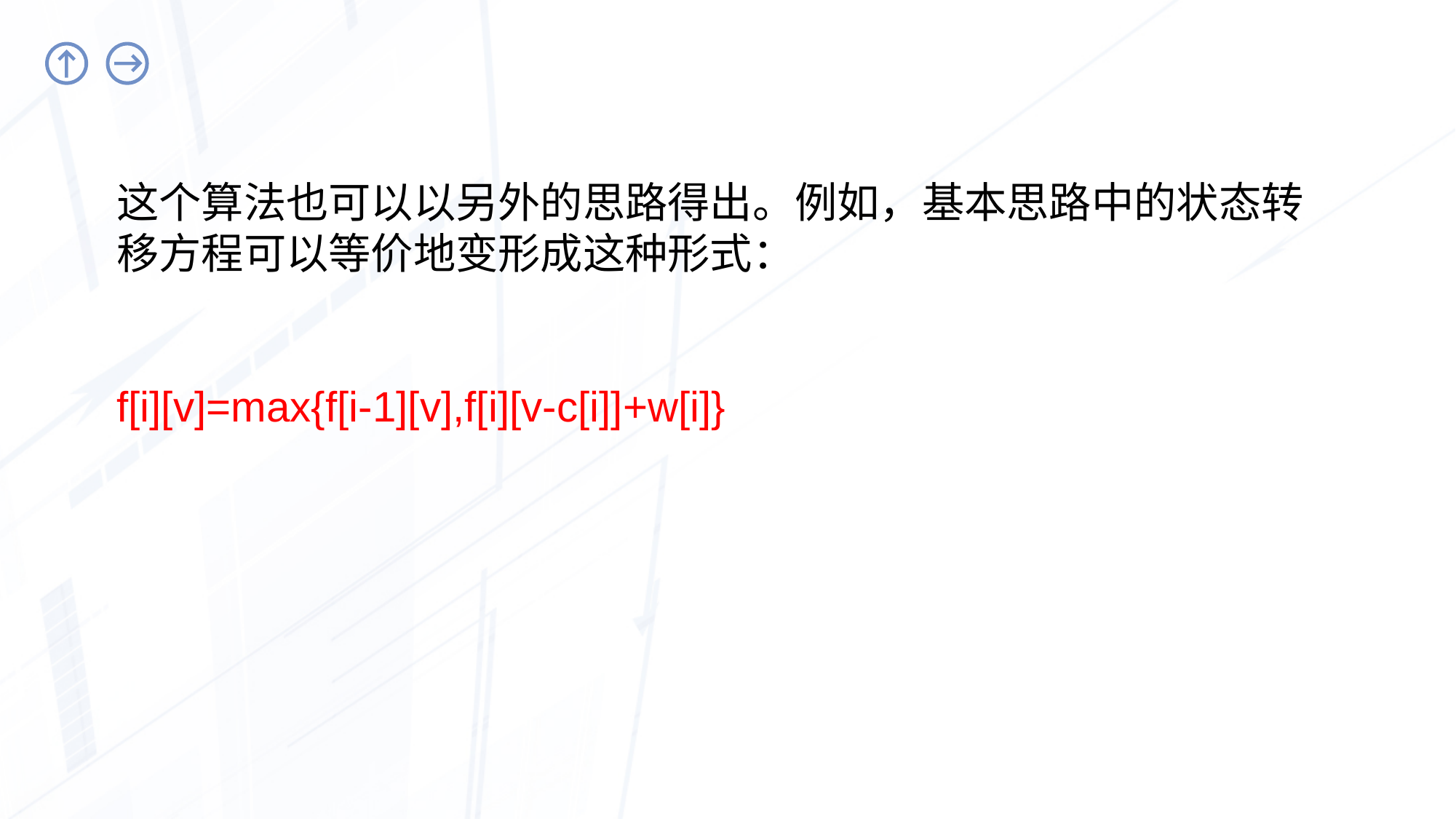

#
这个算法也可以以另外的思路得出。例如，基本思路中的状态转移方程可以等价地变形成这种形式：

f[i][v]=max{f[i-1][v],f[i][v-c[i]]+w[i]}